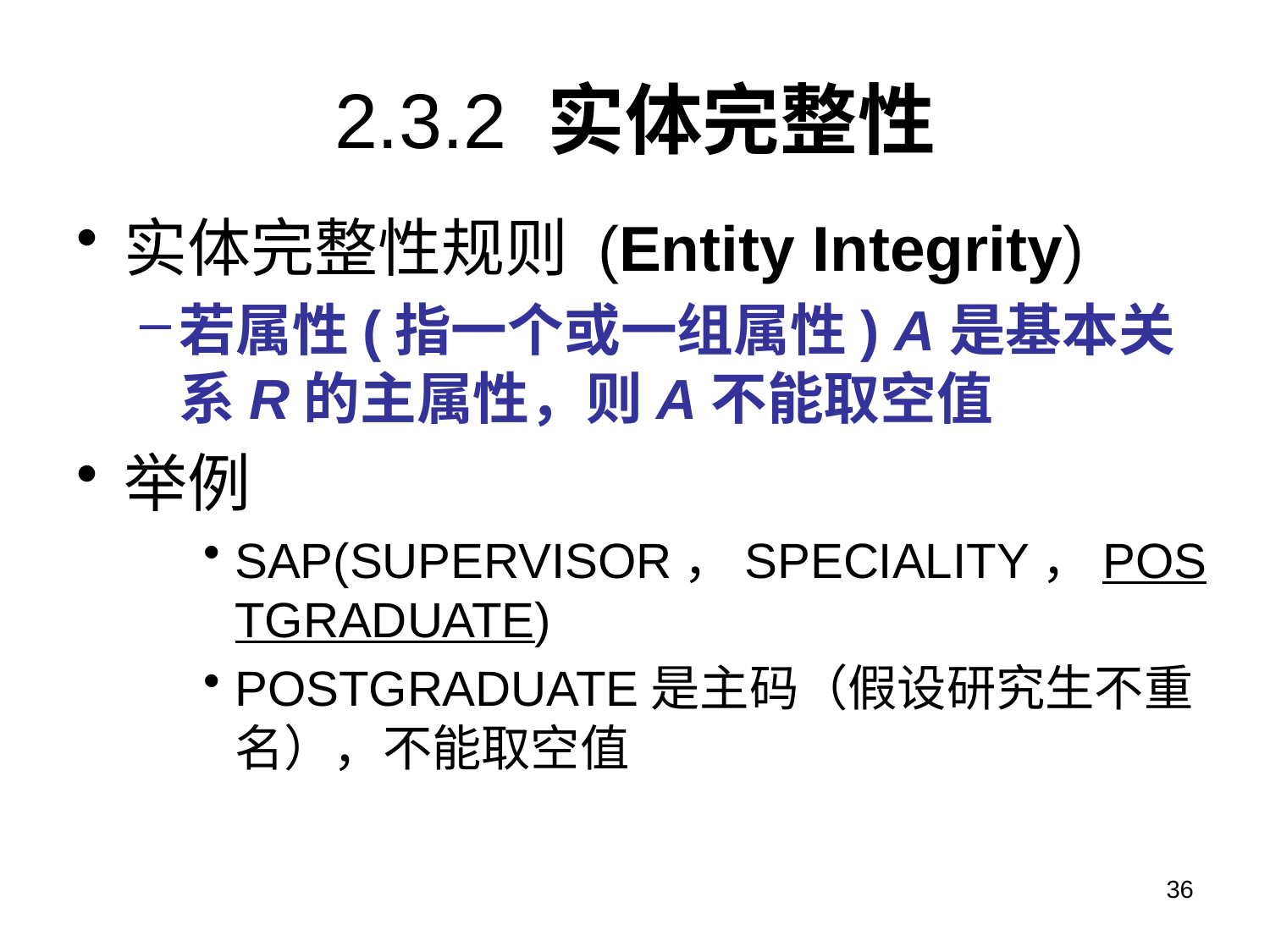

# 2.3.2 实体完整性
实体完整性规则 (Entity Integrity)
若属性(指一个或一组属性) A是基本关系R的主属性，则A不能取空值
举例
SAP(SUPERVISOR，SPECIALITY，POSTGRADUATE)
POSTGRADUATE是主码（假设研究生不重名），不能取空值
36